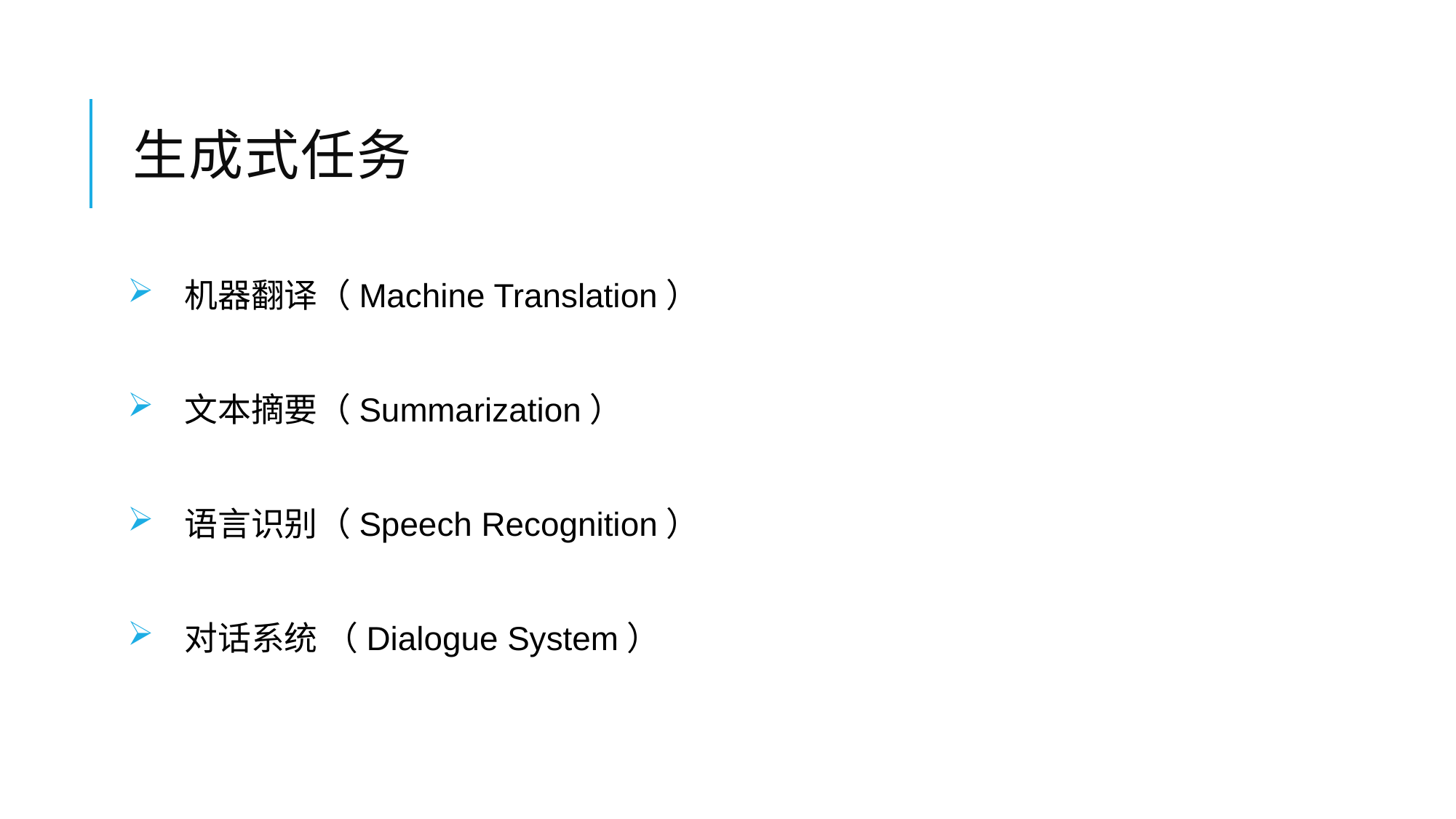

# 生成式任务
   机器翻译（Machine Translation）

   文本摘要（Summarization）

   语言识别（Speech Recognition）

   对话系统 （Dialogue System）